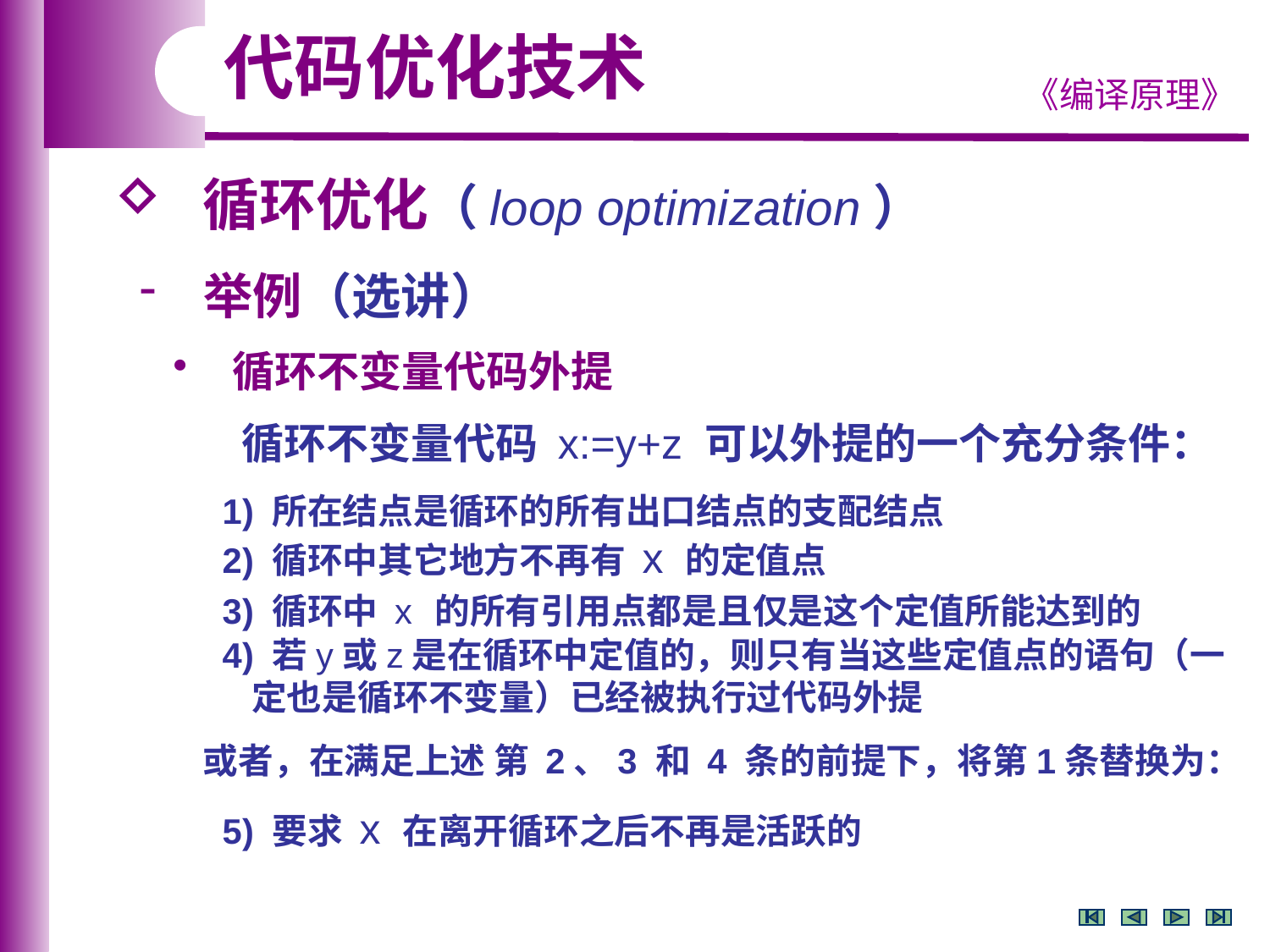

代码优化技术
  循环优化（loop optimization）
  举例（选讲）

  循环不变量代码外提

   循环不变量代码 x:=y+z 可以外提的一个充分条件：

  1) 所在结点是循环的所有出口结点的支配结点
  2) 循环中其它地方不再有 x 的定值点
  3) 循环中 x 的所有引用点都是且仅是这个定值所能达到的
  4) 若y或z是在循环中定值的，则只有当这些定值点的语句（一
     定也是循环不变量）已经被执行过代码外提

或者，在满足上述 第 2、3 和 4 条的前提下，将第1条替换为：

  5) 要求 x 在离开循环之后不再是活跃的